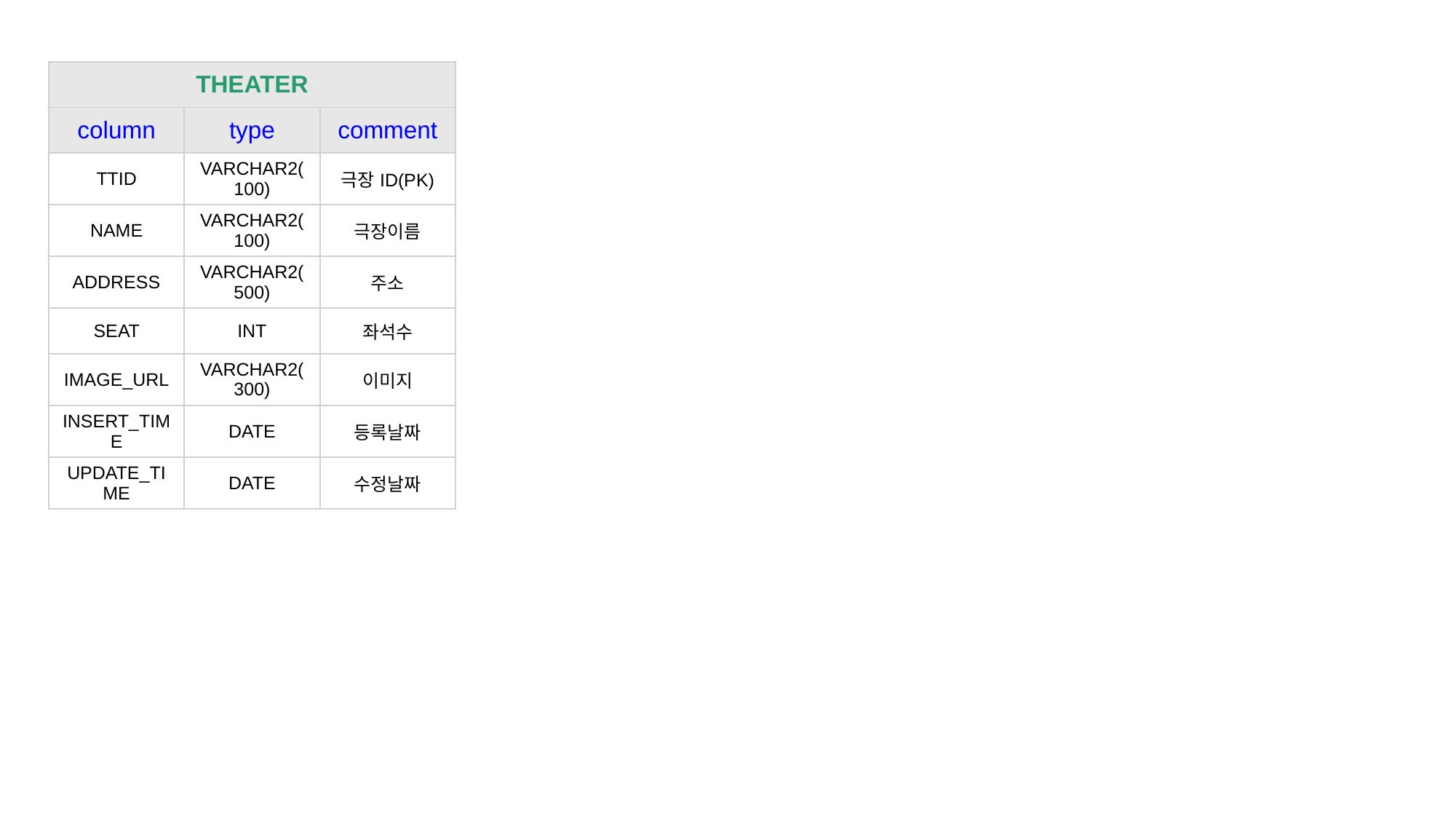

| THEATER |  |  |
| --- | --- | --- |
| column | type | comment |
| TTID | VARCHAR2(100) | 극장ID(PK) |
| NAME | VARCHAR2(100) | 극장이름 |
| ADDRESS | VARCHAR2(500) | 주소 |
| SEAT | INT | 좌석수 |
| IMAGE\_URL | VARCHAR2(300) | 이미지 |
| INSERT\_TIME | DATE | 등록날짜 |
| UPDATE\_TIME | DATE | 수정날짜 |